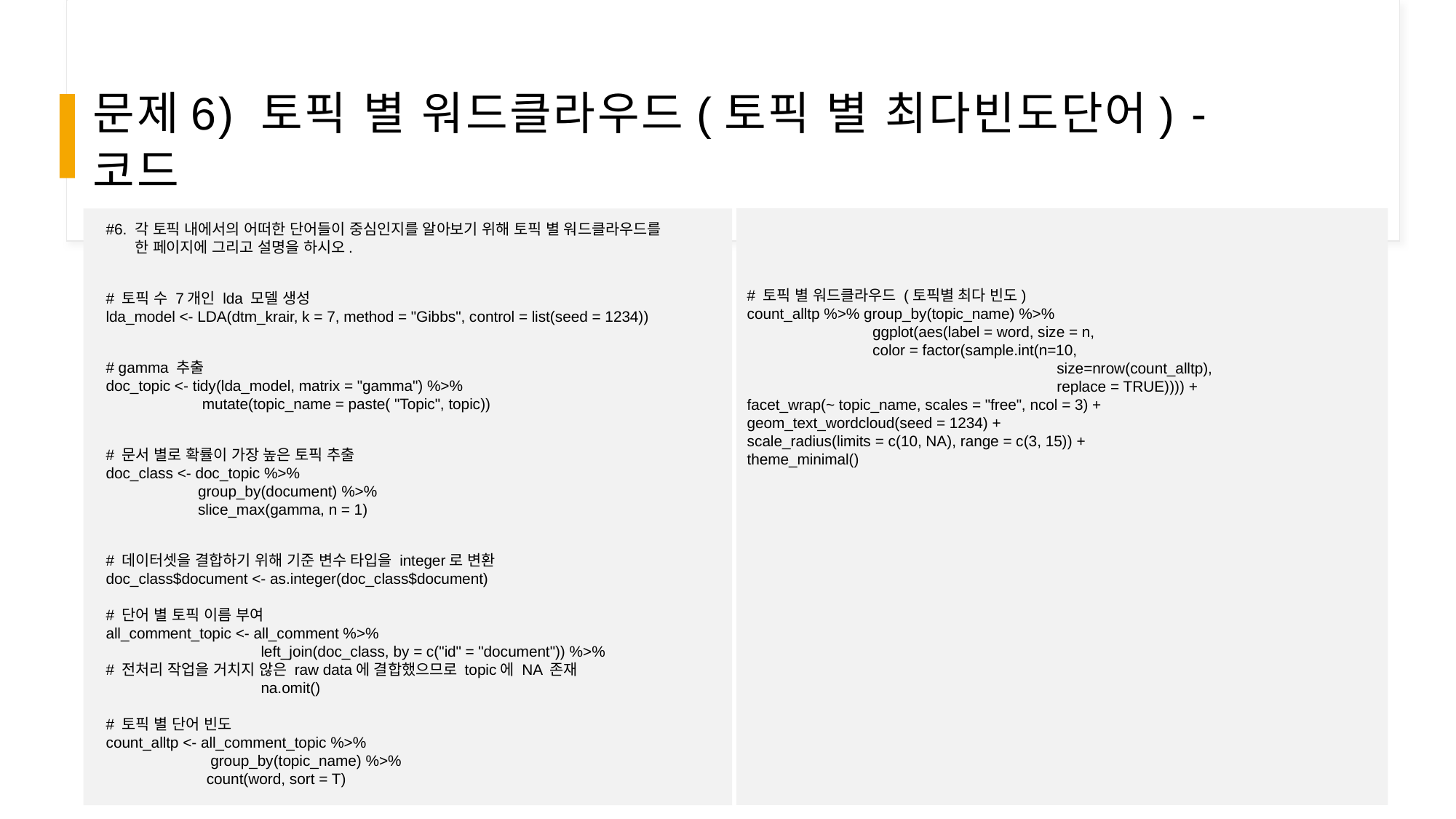

# 문제6) 토픽 별 워드클라우드(토픽 별 최다빈도단어) - 코드

# 토픽 별 워드클라우드 (토픽별 최다 빈도)
count_alltp %>% group_by(topic_name) %>%
                              ggplot(aes(label = word, size = n,
                              color = factor(sample.int(n=10,
                                                                          size=nrow(count_alltp),
                                                                          replace = TRUE)))) +
facet_wrap(~ topic_name, scales = "free", ncol = 3) +
geom_text_wordcloud(seed = 1234) +
scale_radius(limits = c(10, NA), range = c(3, 15)) +
theme_minimal()

#6. 각 토픽 내에서의 어떠한 단어들이 중심인지를 알아보기 위해 토픽 별 워드클라우드를
      한 페이지에 그리고 설명을 하시오.

# 토픽 수 7개인 lda 모델 생성
lda_model <- LDA(dtm_krair, k = 7, method = "Gibbs", control = list(seed = 1234))

# gamma 추출
doc_topic <- tidy(lda_model, matrix = "gamma") %>%
                       mutate(topic_name = paste( "Topic", topic))

# 문서 별로 확률이 가장 높은 토픽 추출
doc_class <- doc_topic %>%
                      group_by(document) %>%
                      slice_max(gamma, n = 1)

# 데이터셋을 결합하기 위해 기준 변수 타입을 integer로 변환
doc_class$document <- as.integer(doc_class$document)

# 단어 별 토픽 이름 부여
all_comment_topic <- all_comment %>%
                                     left_join(doc_class, by = c("id" = "document")) %>%
# 전처리 작업을 거치지 않은 raw data에 결합했으므로 topic에 NA 존재
                                     na.omit()

# 토픽 별 단어 빈도
count_alltp <- all_comment_topic %>%
                         group_by(topic_name) %>%
                        count(word, sort = T)